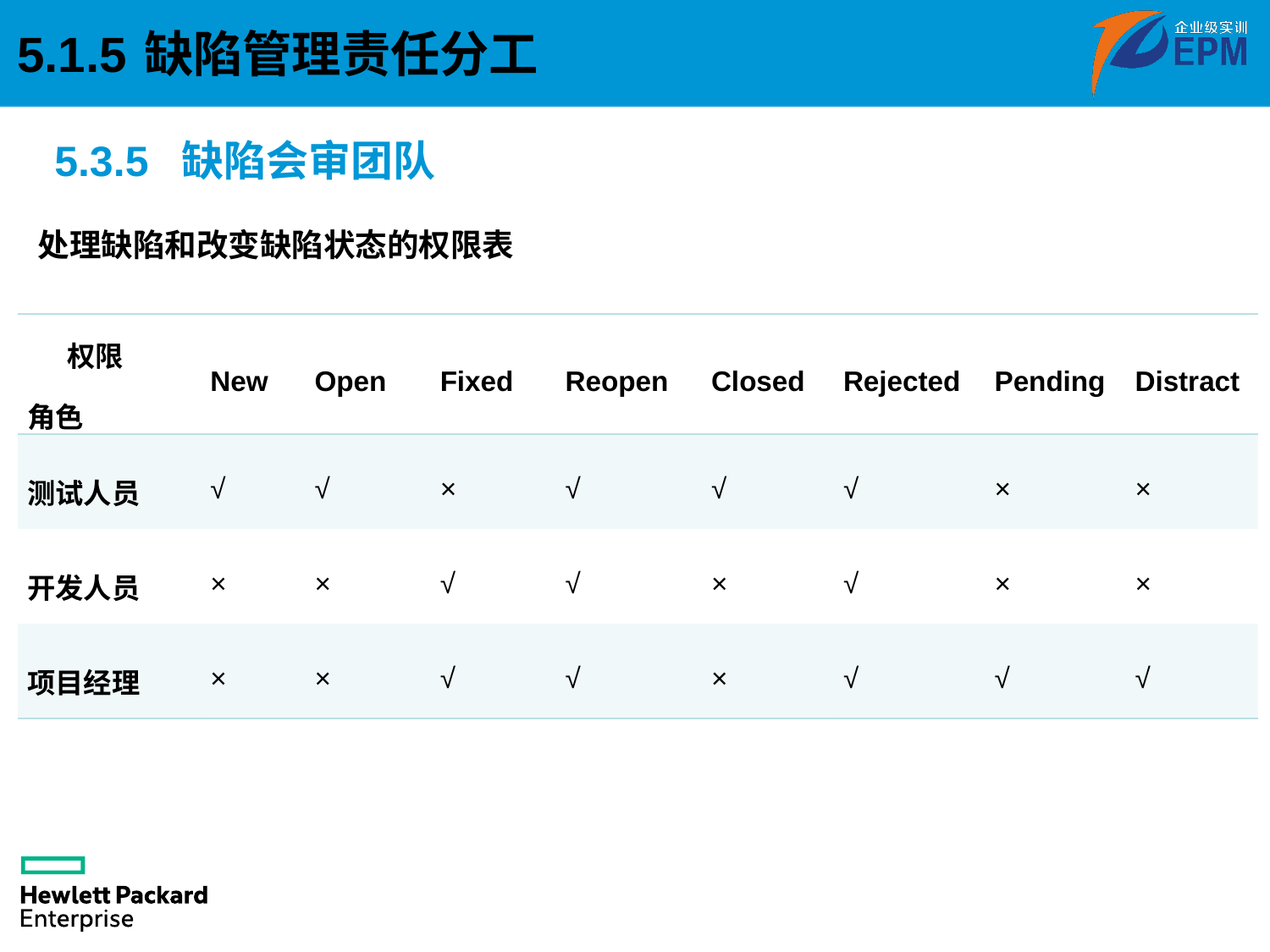

# 5.1.5	缺陷管理责任分工
5.3.5	缺陷会审团队
处理缺陷和改变缺陷状态的权限表
| 权限 角色 | New | Open | Fixed | Reopen | Closed | Rejected | Pending | Distract |
| --- | --- | --- | --- | --- | --- | --- | --- | --- |
| 测试人员 | √ | √ | × | √ | √ | √ | × | × |
| 开发人员 | × | × | √ | √ | × | √ | × | × |
| 项目经理 | × | × | √ | √ | × | √ | √ | √ |